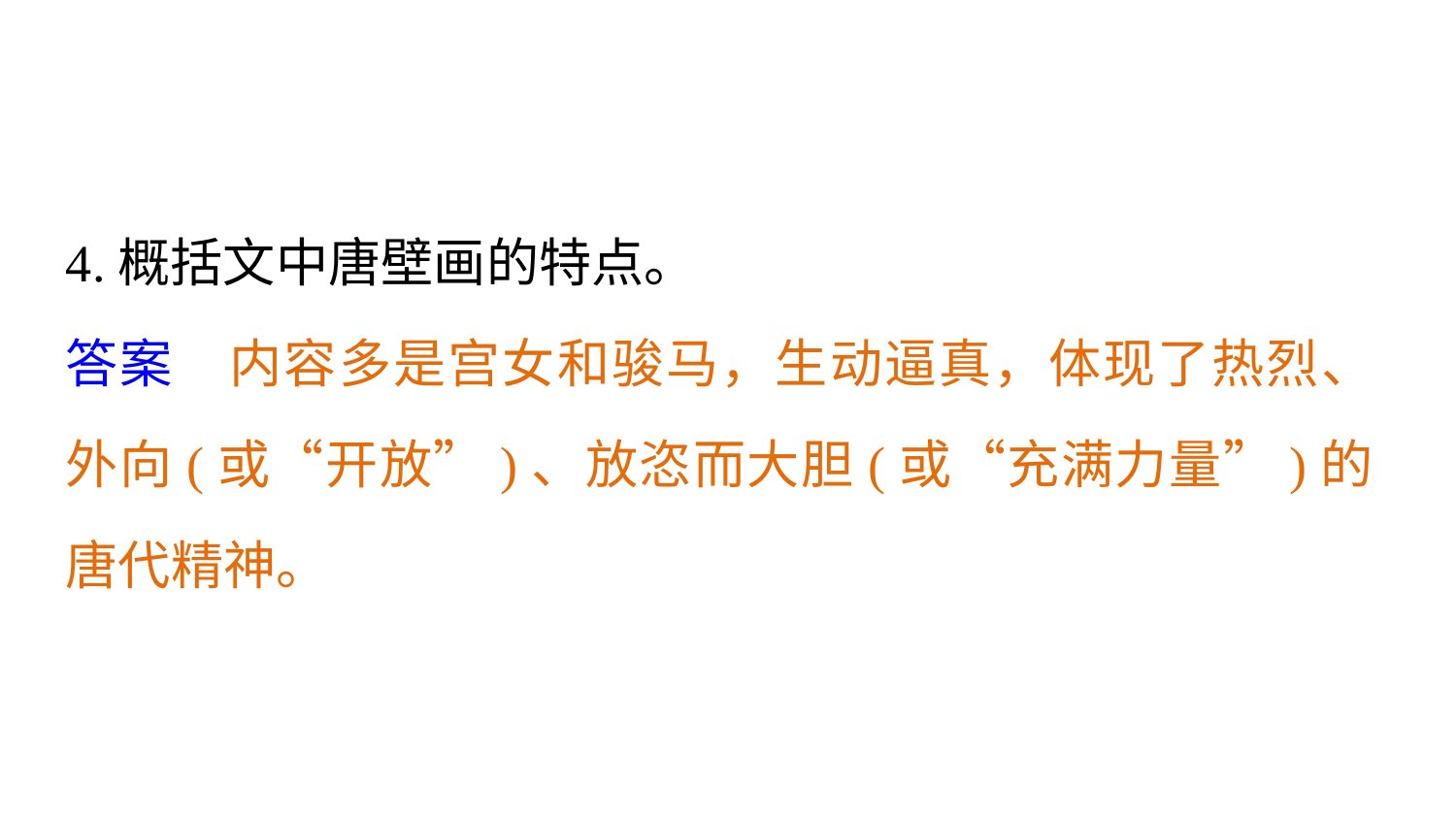

4.概括文中唐壁画的特点。
答案　内容多是宫女和骏马，生动逼真，体现了热烈、外向(或“开放”)、放恣而大胆(或“充满力量”)的唐代精神。